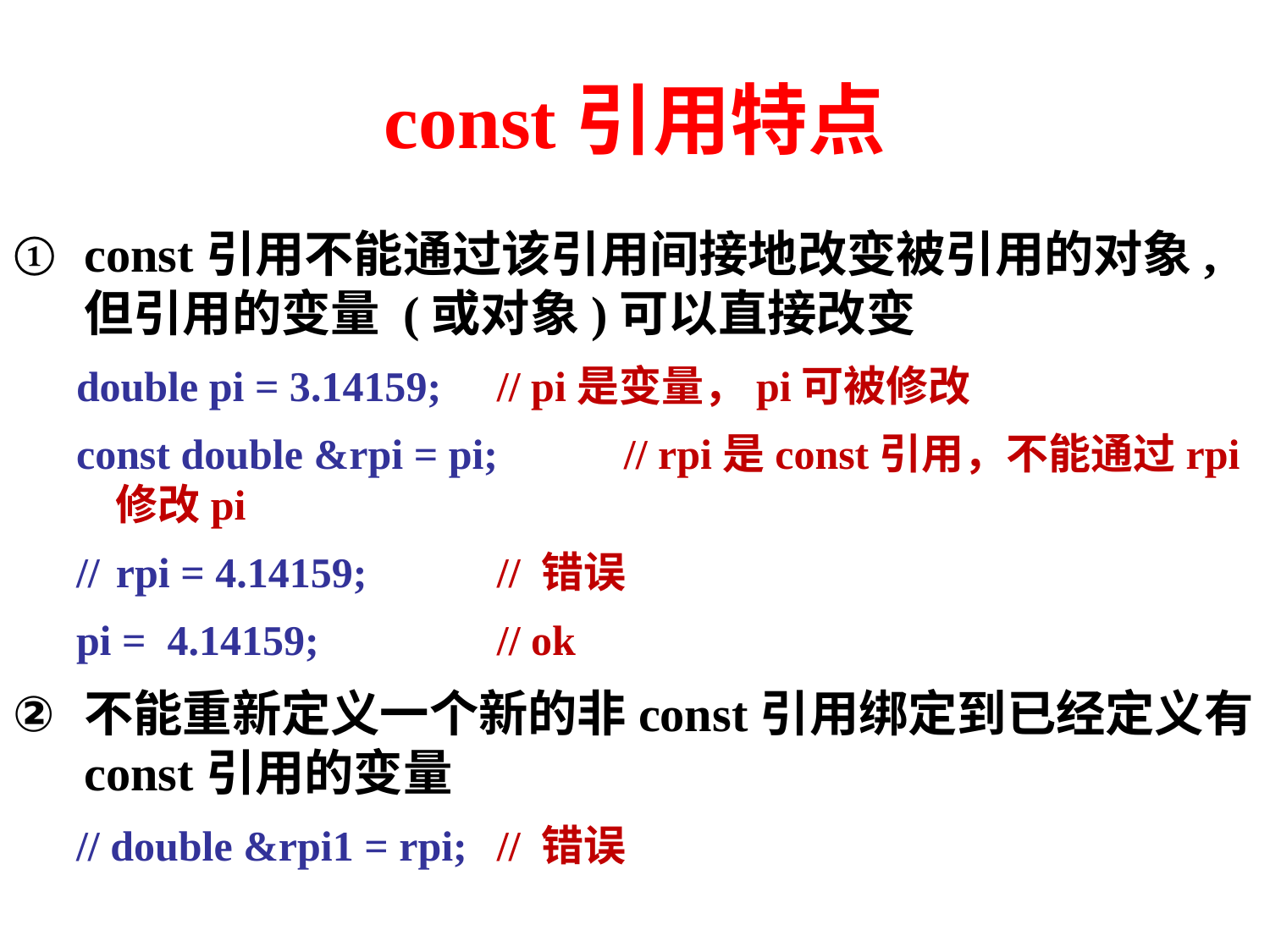

# const引用特点
const引用不能通过该引用间接地改变被引用的对象, 但引用的变量 (或对象)可以直接改变
double pi = 3.14159;	// pi是变量，pi可被修改
const double &rpi = pi;	// rpi是const引用，不能通过rpi修改pi
//	rpi = 4.14159;		// 错误
pi =  4.14159;		// ok
不能重新定义一个新的非const引用绑定到已经定义有const引用的变量
// double &rpi1 = rpi;	// 错误